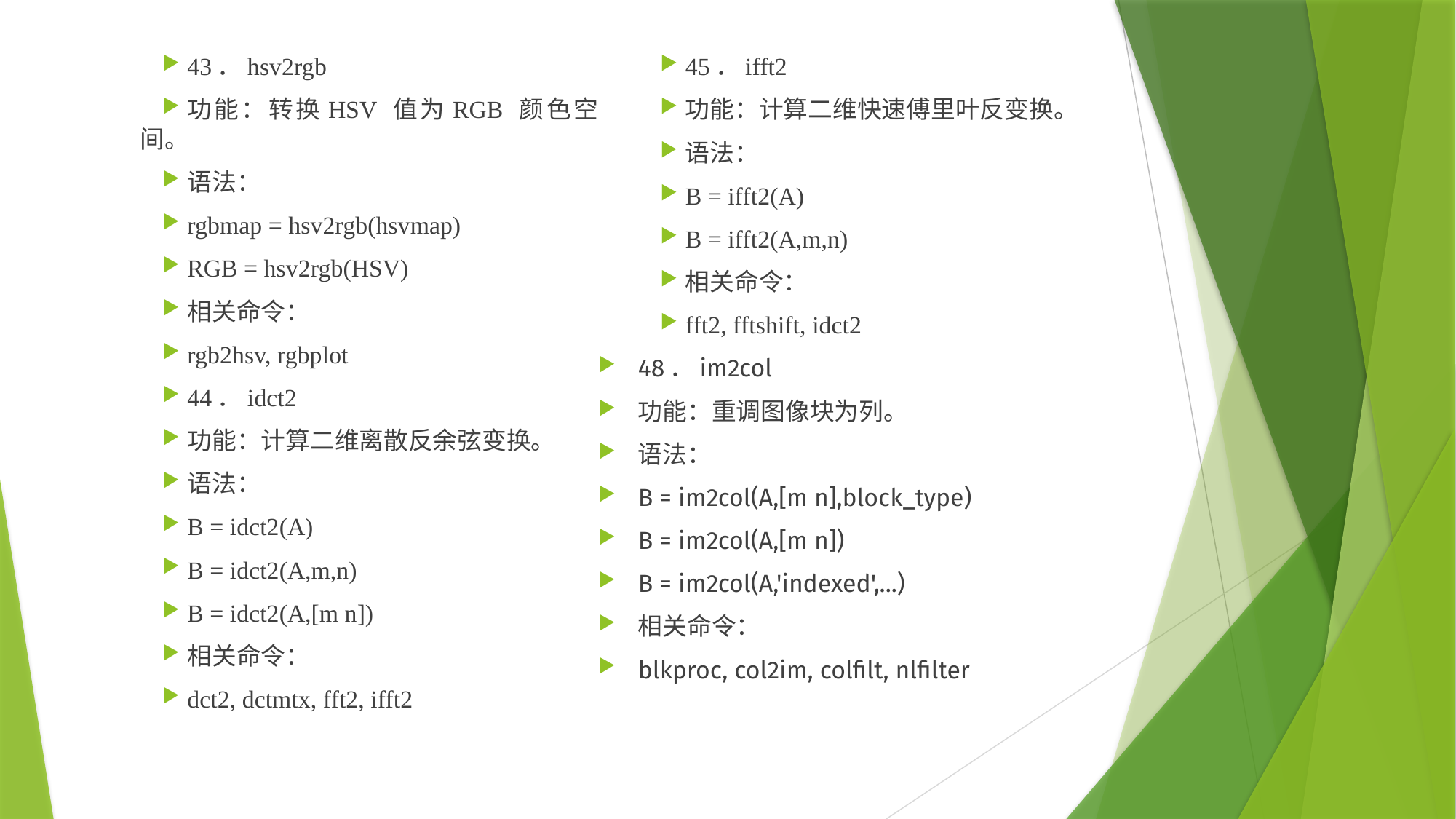

43．hsv2rgb
功能：转换HSV 值为RGB 颜色空间。
语法：
rgbmap = hsv2rgb(hsvmap)
RGB = hsv2rgb(HSV)
相关命令：
rgb2hsv, rgbplot
44．idct2
功能：计算二维离散反余弦变换。
语法：
B = idct2(A)
B = idct2(A,m,n)
B = idct2(A,[m n])
相关命令：
dct2, dctmtx, fft2, ifft2
45．ifft2
功能：计算二维快速傅里叶反变换。
语法：
B = ifft2(A)
B = ifft2(A,m,n)
相关命令：
fft2, fftshift, idct2
48．im2col
功能：重调图像块为列。
语法：
B = im2col(A,[m n],block_type)
B = im2col(A,[m n])
B = im2col(A,'indexed',...)
相关命令：
blkproc, col2im, colfilt, nlfilter